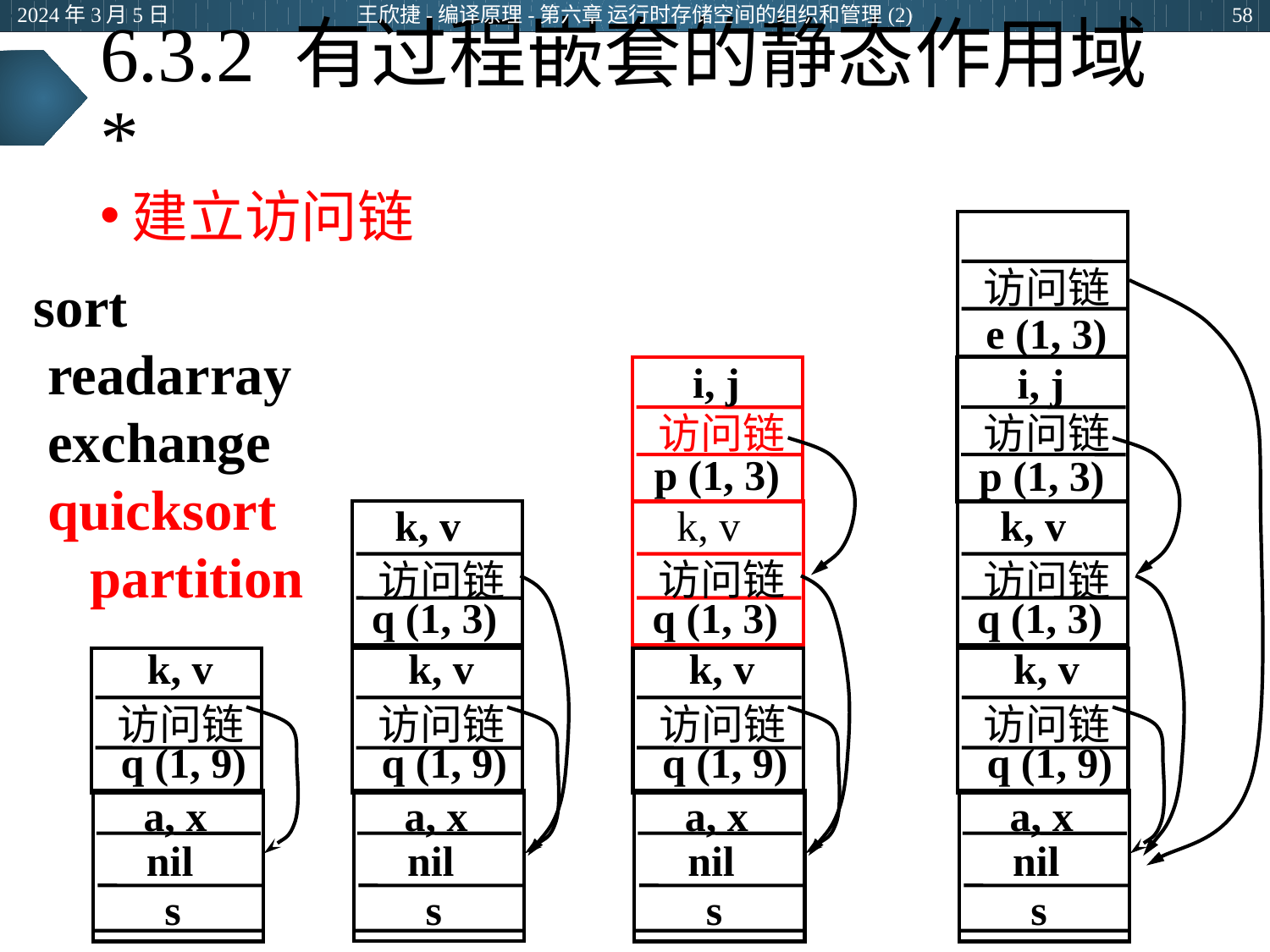

王欣捷-编译原理-第六章 运行时存储空间的组织和管理(2)
2024年3月5日
58
# 6.3.2 有过程嵌套的静态作用域*

建立访问链

访问链
e (1, 3)

i, j

访问链
p (1, 3)

k, v

q (1, 3)

访问链

k, v

访问链

q (1, 9)

a, x

s

nil
sort
 readarray
 exchange
 quicksort
    partition
i, j

访问链
p (1, 3)

k, v

q (1, 3)

访问链

k, v

访问链

q (1, 9)

a, x

s

nil
k, v

q (1, 3)

访问链

k, v

访问链

q (1, 9)

a, x

s

nil
k, v

访问链

q (1, 9)

a, x

s

nil